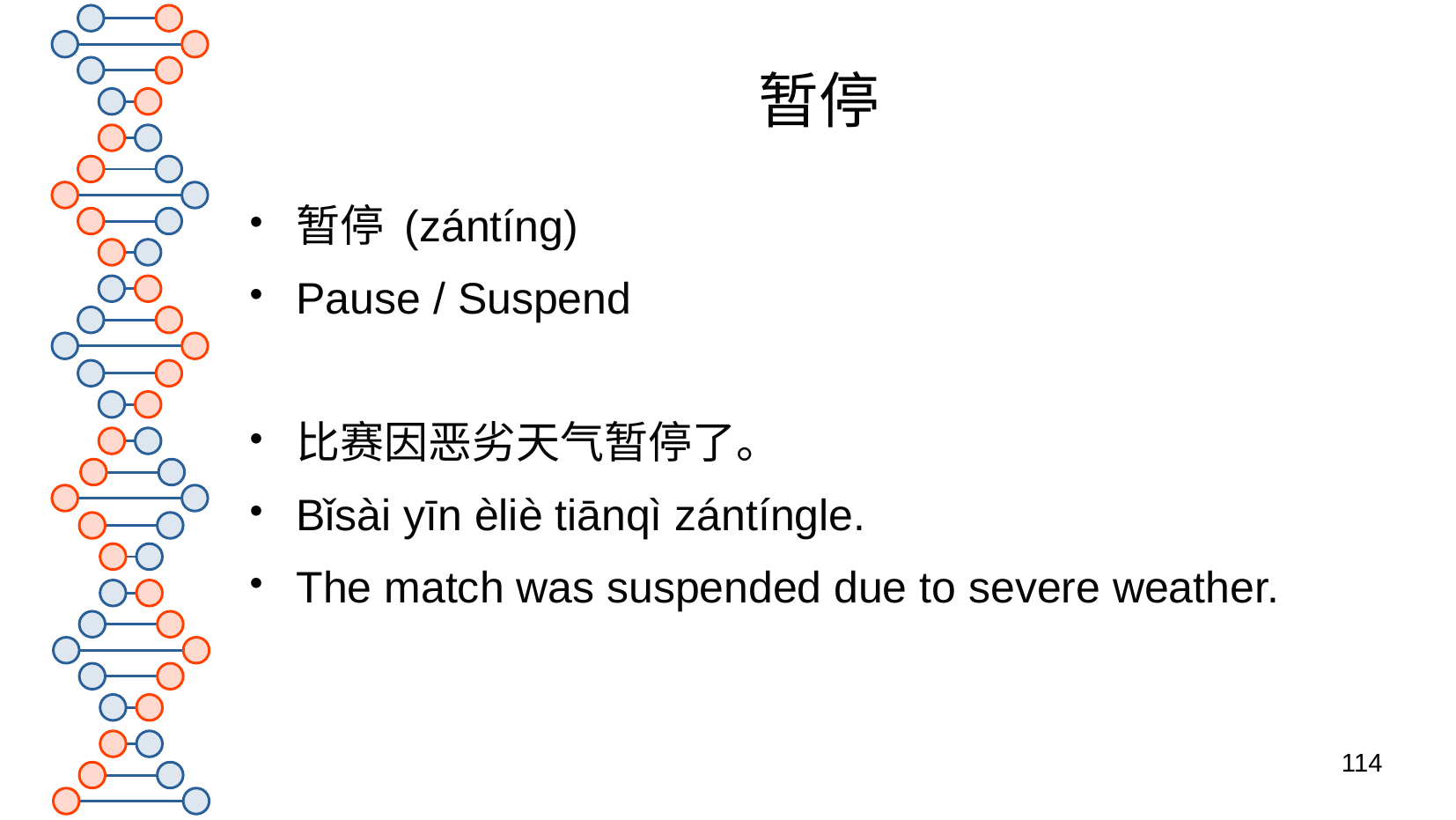

# 暂停
暂停 (zántíng)
Pause / Suspend

比赛因恶劣天气暂停了。
Bǐsài yīn èliè tiānqì zántíngle.
The match was suspended due to severe weather.
114